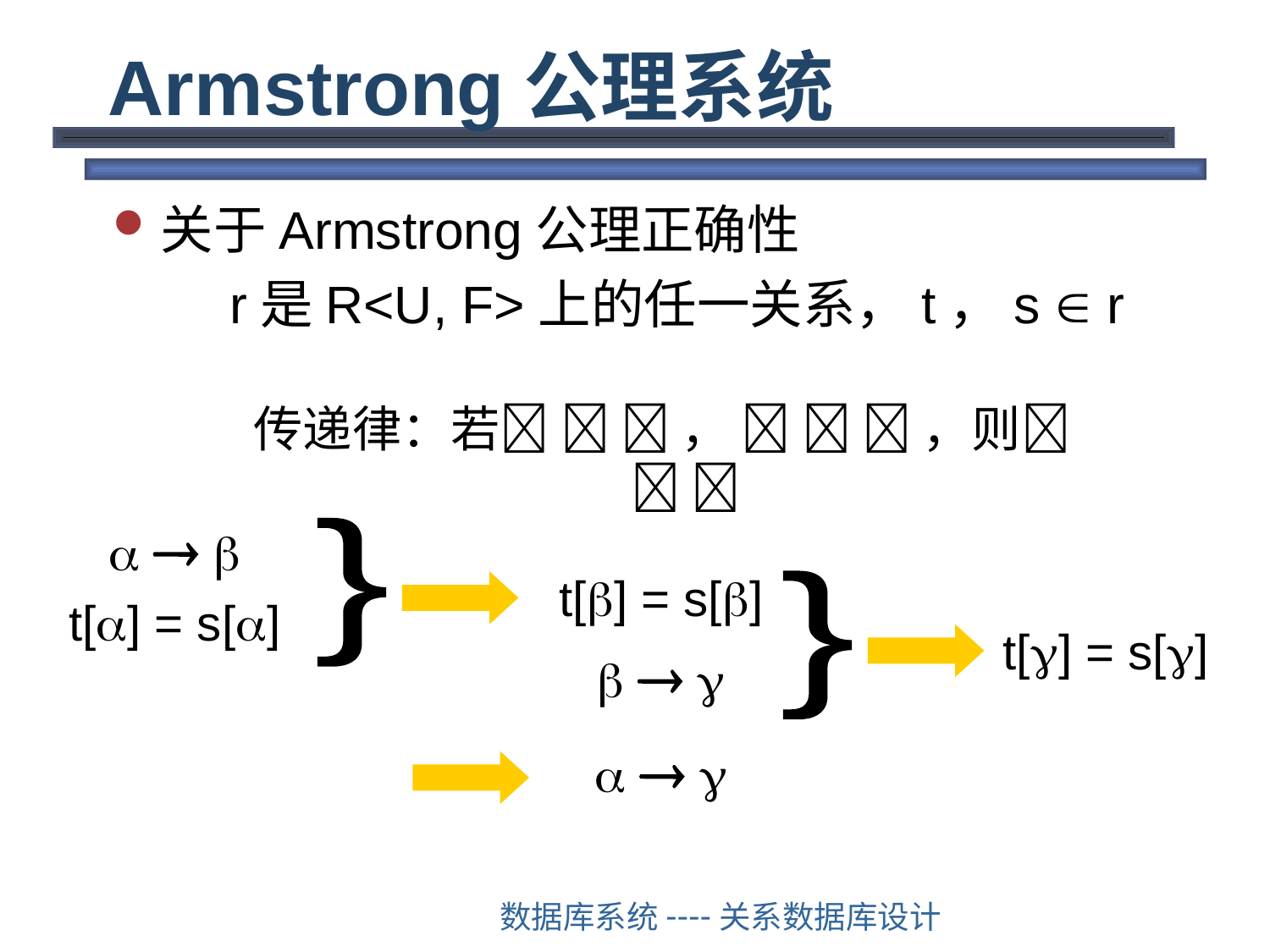

# Armstrong公理系统
关于Armstrong公理正确性
        r是R<U, F>上的任一关系，t，s ∈ r
传递律：若α → β ， β → γ ，则α → γ

α → β
t[α] = s[α]
}
t[β] = s[β]
}

t[γ] = s[γ]

β → γ
α → γ

数据库系统----关系数据库设计